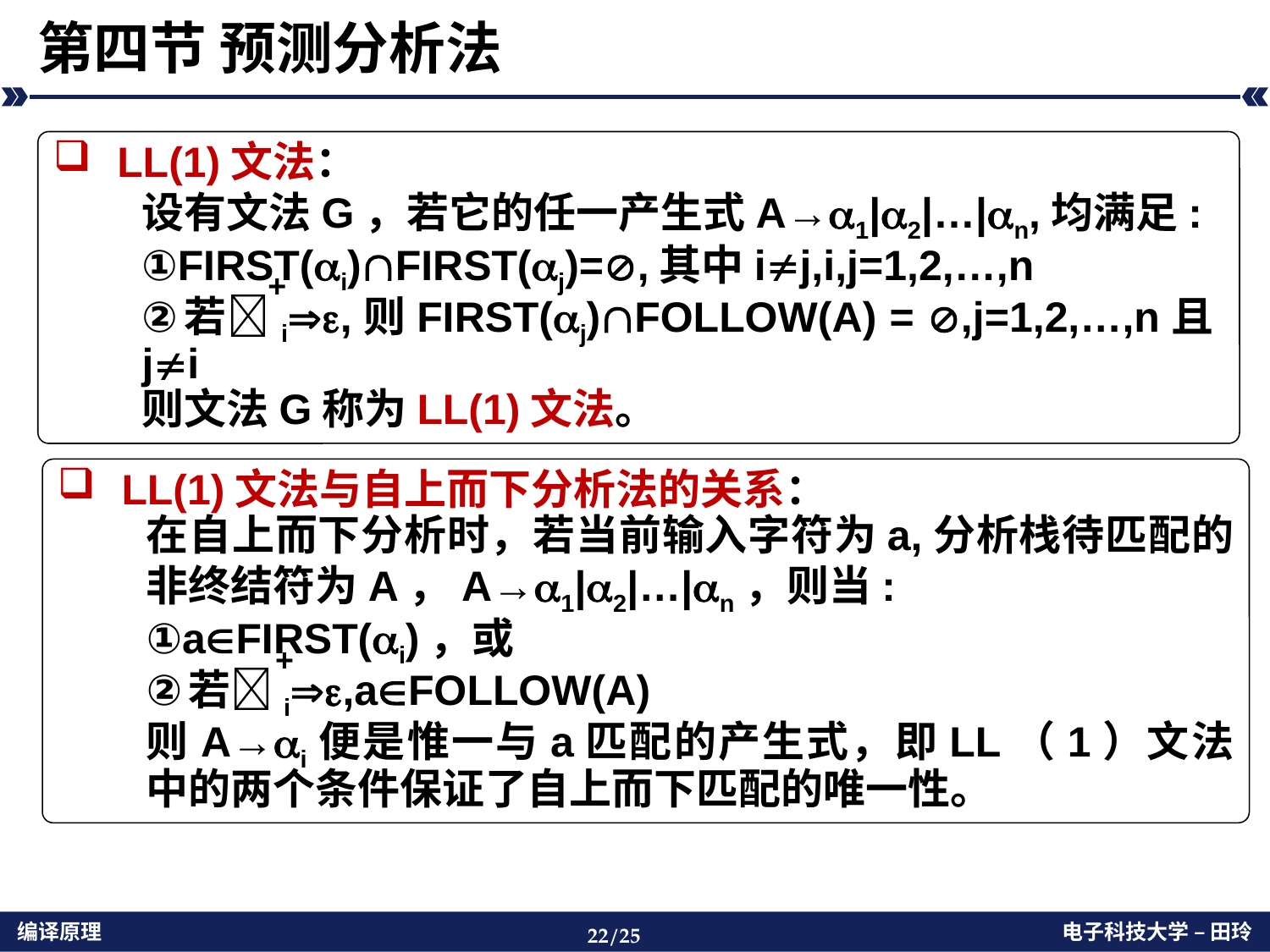

# 第四节 预测分析法
LL(1)文法：
设有文法G，若它的任一产生式A→α1|α2|…|αn,均满足:
FIRST(αi)∩FIRST(αj)=∅,其中i≠j,i,j=1,2,…,n
若αi⇒ε,则FIRST(αj)∩FOLLOW(A) = ∅,j=1,2,…,n且j≠i
则文法G称为LL(1)文法。
+
LL(1)文法与自上而下分析法的关系：
在自上而下分析时，若当前输入字符为a,分析栈待匹配的非终结符为A，A→α1|α2|…|αn，则当:
a∈FIRST(αi)，或
若αi⇒ε,a∈FOLLOW(A)
则A→αi便是惟一与a匹配的产生式，即LL（1）文法中的两个条件保证了自上而下匹配的唯一性。
+